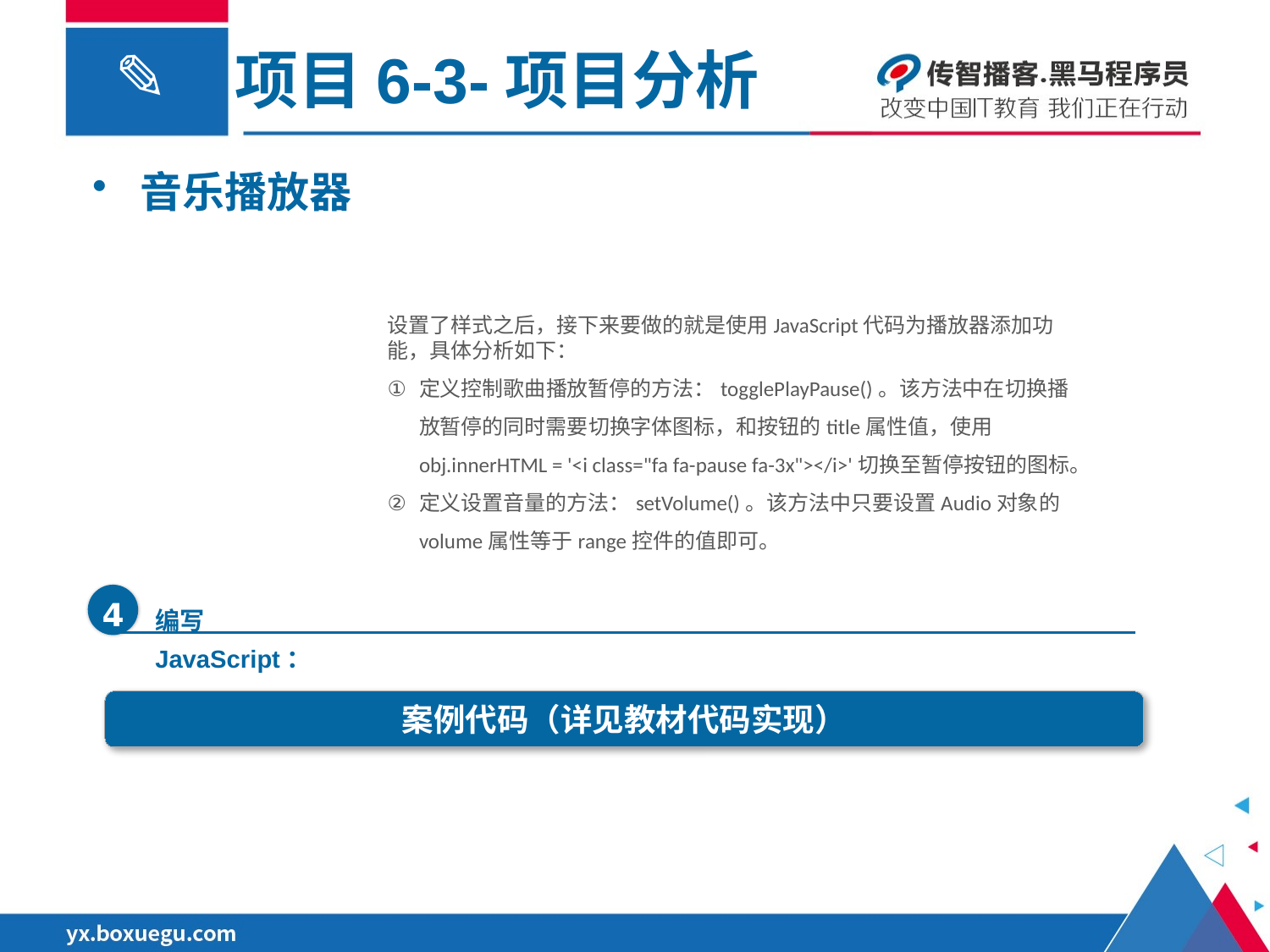

项目6-3-项目分析
音乐播放器
设置了样式之后，接下来要做的就是使用JavaScript代码为播放器添加功能，具体分析如下：
定义控制歌曲播放暂停的方法：togglePlayPause()。该方法中在切换播放暂停的同时需要切换字体图标，和按钮的title属性值，使用obj.innerHTML = '<i class="fa fa-pause fa-3x"></i>'切换至暂停按钮的图标。
定义设置音量的方法：setVolume()。该方法中只要设置Audio对象的volume属性等于range控件的值即可。

4
编写JavaScript：
案例代码（详见教材代码实现）